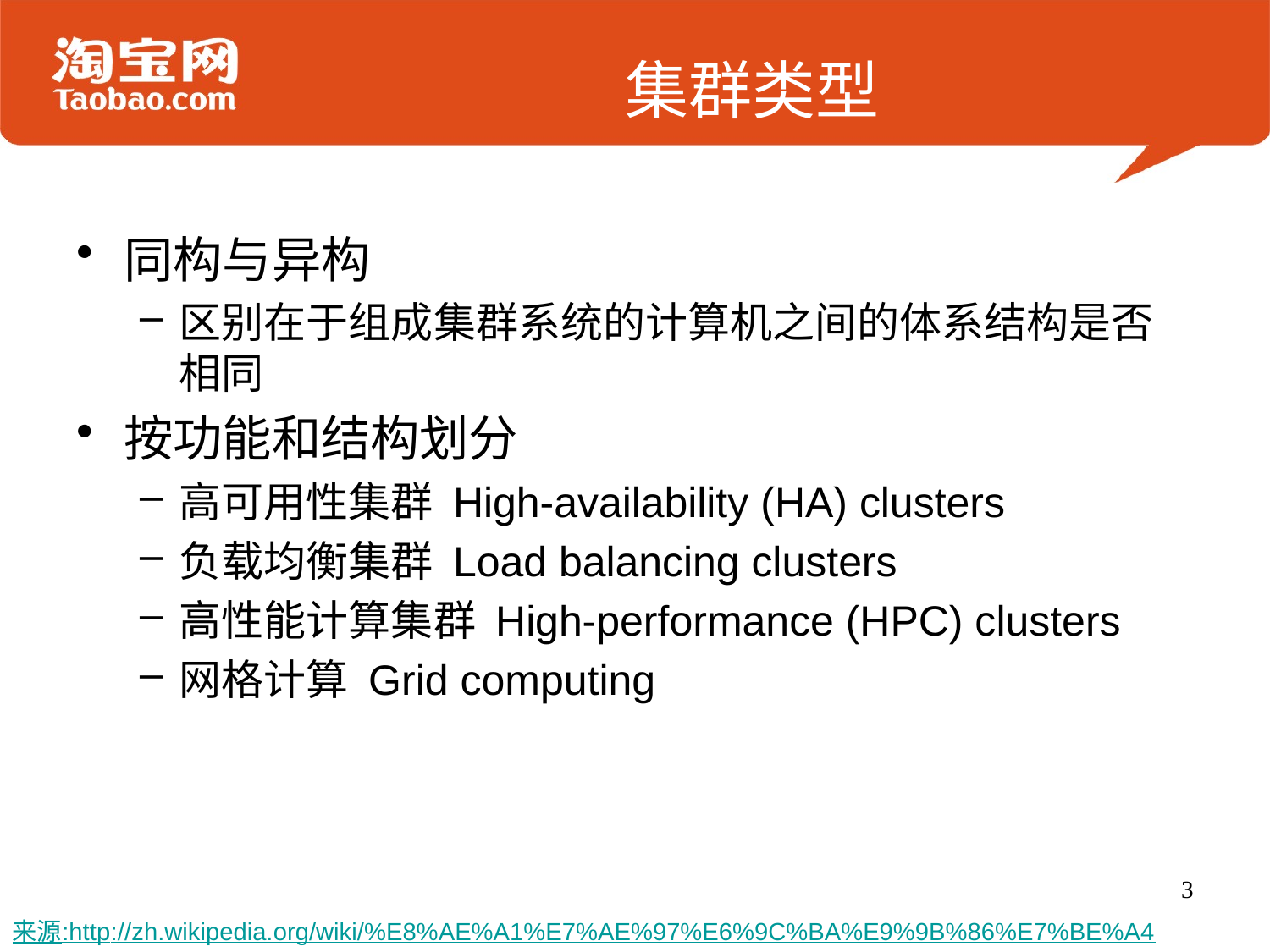

# 集群类型
同构与异构
区别在于组成集群系统的计算机之间的体系结构是否相同
按功能和结构划分
高可用性集群 High-availability (HA) clusters
负载均衡集群 Load balancing clusters
高性能计算集群 High-performance (HPC) clusters
网格计算 Grid computing

3
来源:http://zh.wikipedia.org/wiki/%E8%AE%A1%E7%AE%97%E6%9C%BA%E9%9B%86%E7%BE%A4